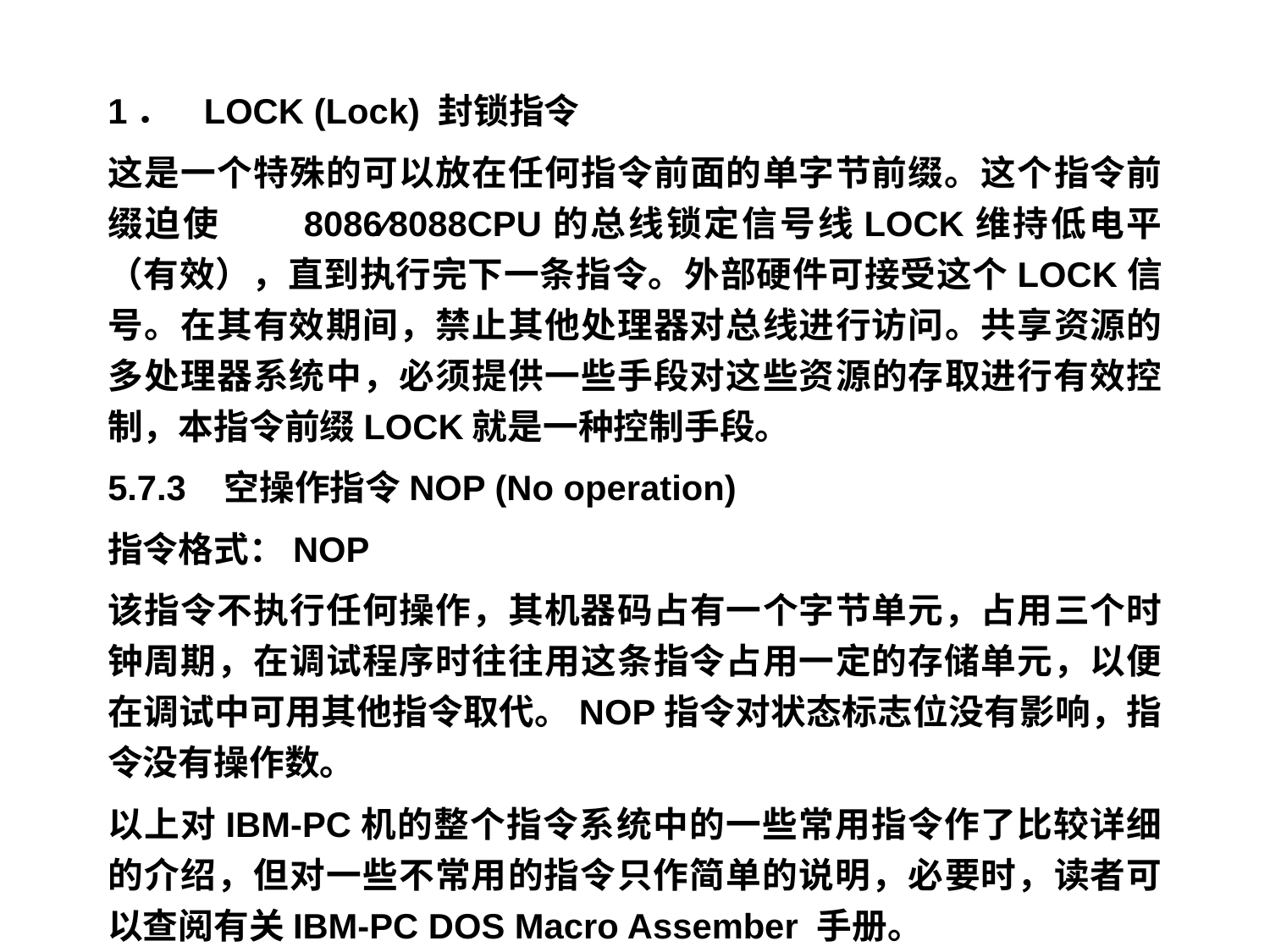

1．   LOCK (Lock) 封锁指令
这是一个特殊的可以放在任何指令前面的单字节前缀。这个指令前缀迫使       8086∕8088CPU的总线锁定信号线LOCK维持低电平（有效），直到执行完下一条指令。外部硬件可接受这个LOCK信号。在其有效期间，禁止其他处理器对总线进行访问。共享资源的多处理器系统中，必须提供一些手段对这些资源的存取进行有效控制，本指令前缀LOCK就是一种控制手段。
5.7.3   空操作指令NOP (No operation)
指令格式：NOP
该指令不执行任何操作，其机器码占有一个字节单元，占用三个时钟周期，在调试程序时往往用这条指令占用一定的存储单元，以便在调试中可用其他指令取代。NOP指令对状态标志位没有影响，指令没有操作数。
以上对IBM-PC机的整个指令系统中的一些常用指令作了比较详细的介绍，但对一些不常用的指令只作简单的说明，必要时，读者可以查阅有关IBM-PC DOS Macro Assember 手册。